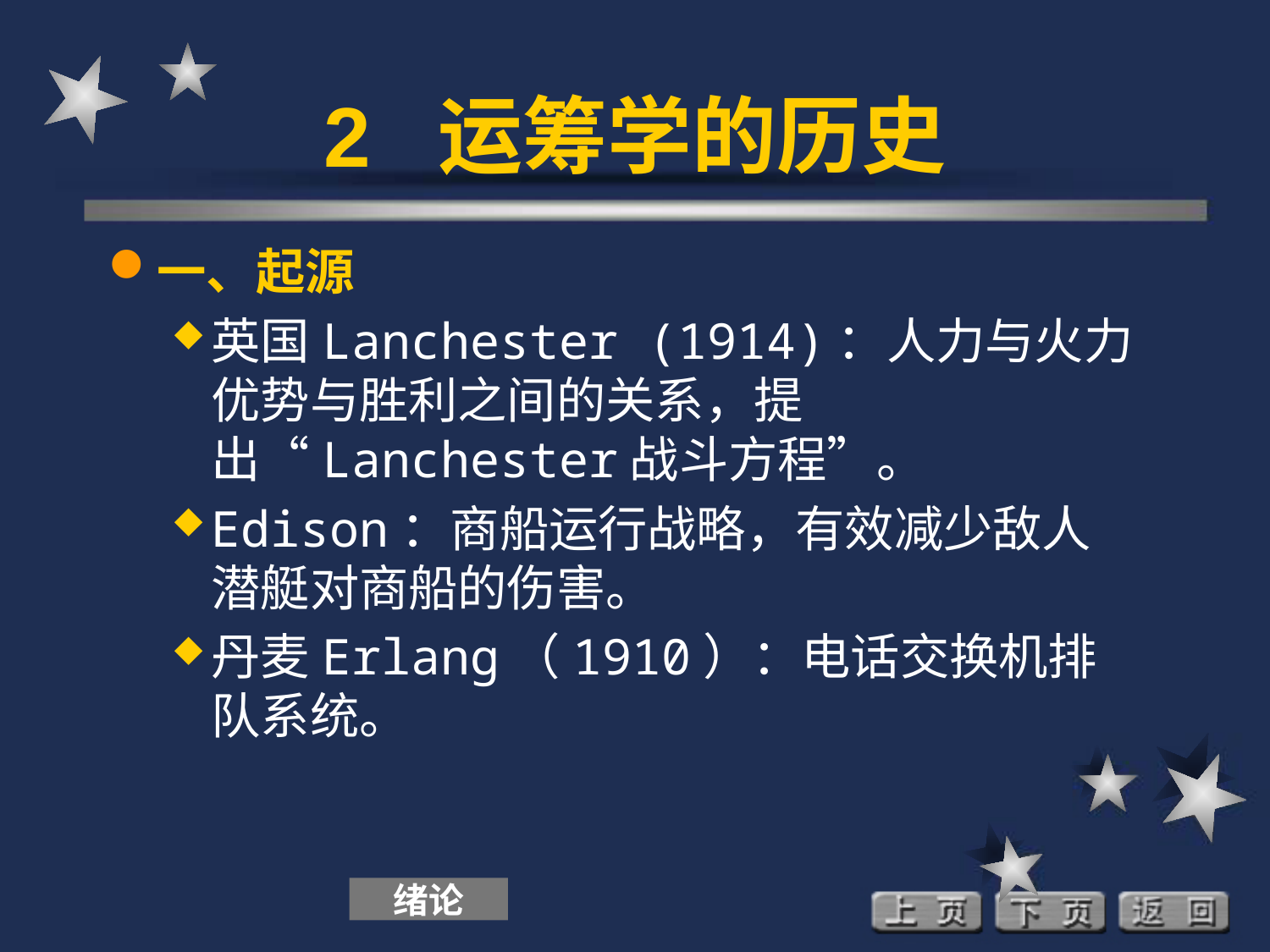

# 2  运筹学的历史
一、起源
英国Lanchester (1914)：人力与火力优势与胜利之间的关系，提出“Lanchester战斗方程”。
Edison：商船运行战略，有效减少敌人潜艇对商船的伤害。
丹麦Erlang（1910）：电话交换机排队系统。

绪论